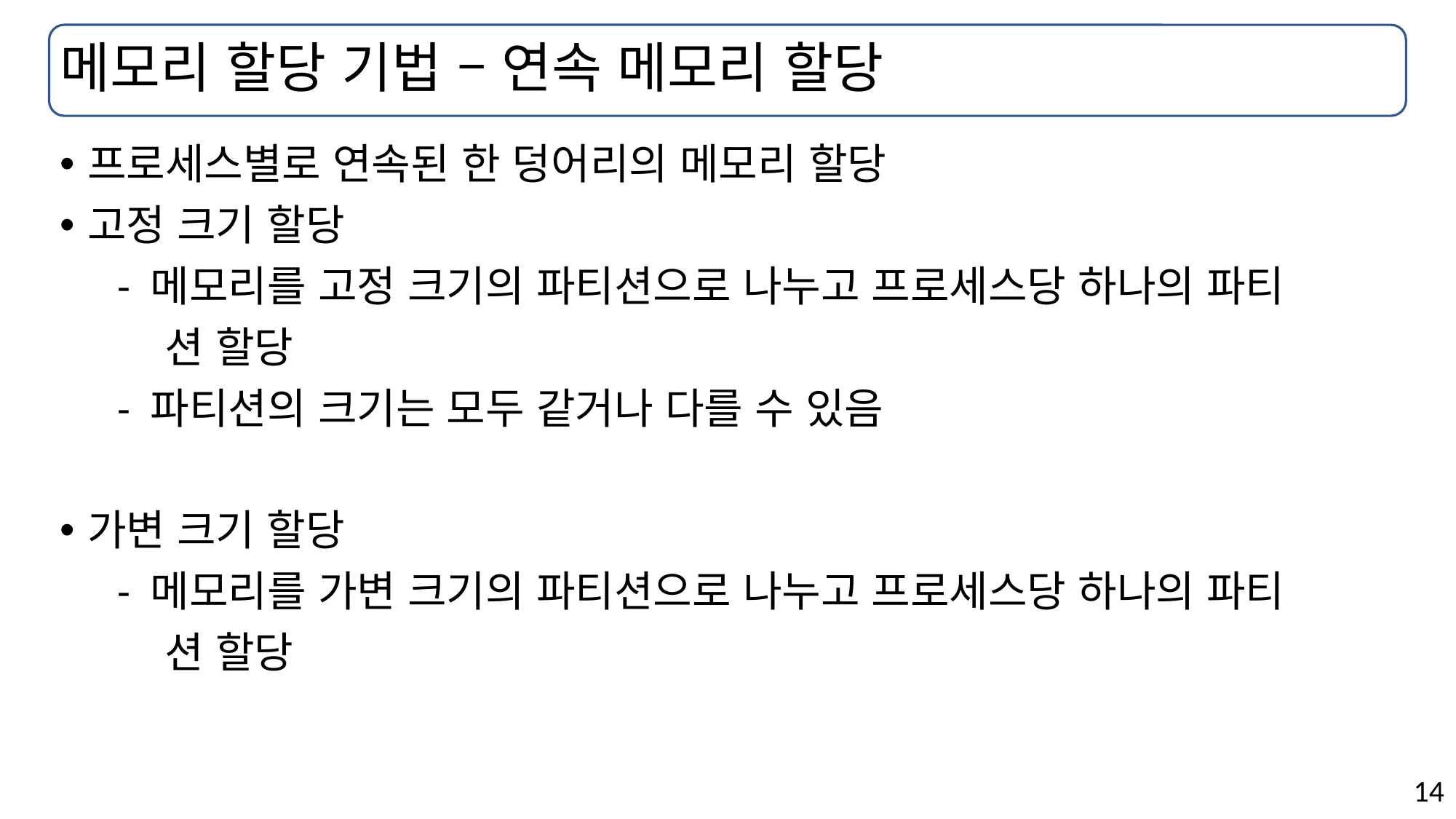

# 메모리 할당 기법 – 연속 메모리 할당
프로세스별로 연속된 한 덩어리의 메모리 할당
고정 크기 할당
      - 메모리를 고정 크기의 파티션으로 나누고 프로세스당 하나의 파티
        션 할당
      - 파티션의 크기는 모두 같거나 다를 수 있음

가변 크기 할당
      - 메모리를 가변 크기의 파티션으로 나누고 프로세스당 하나의 파티
        션 할당